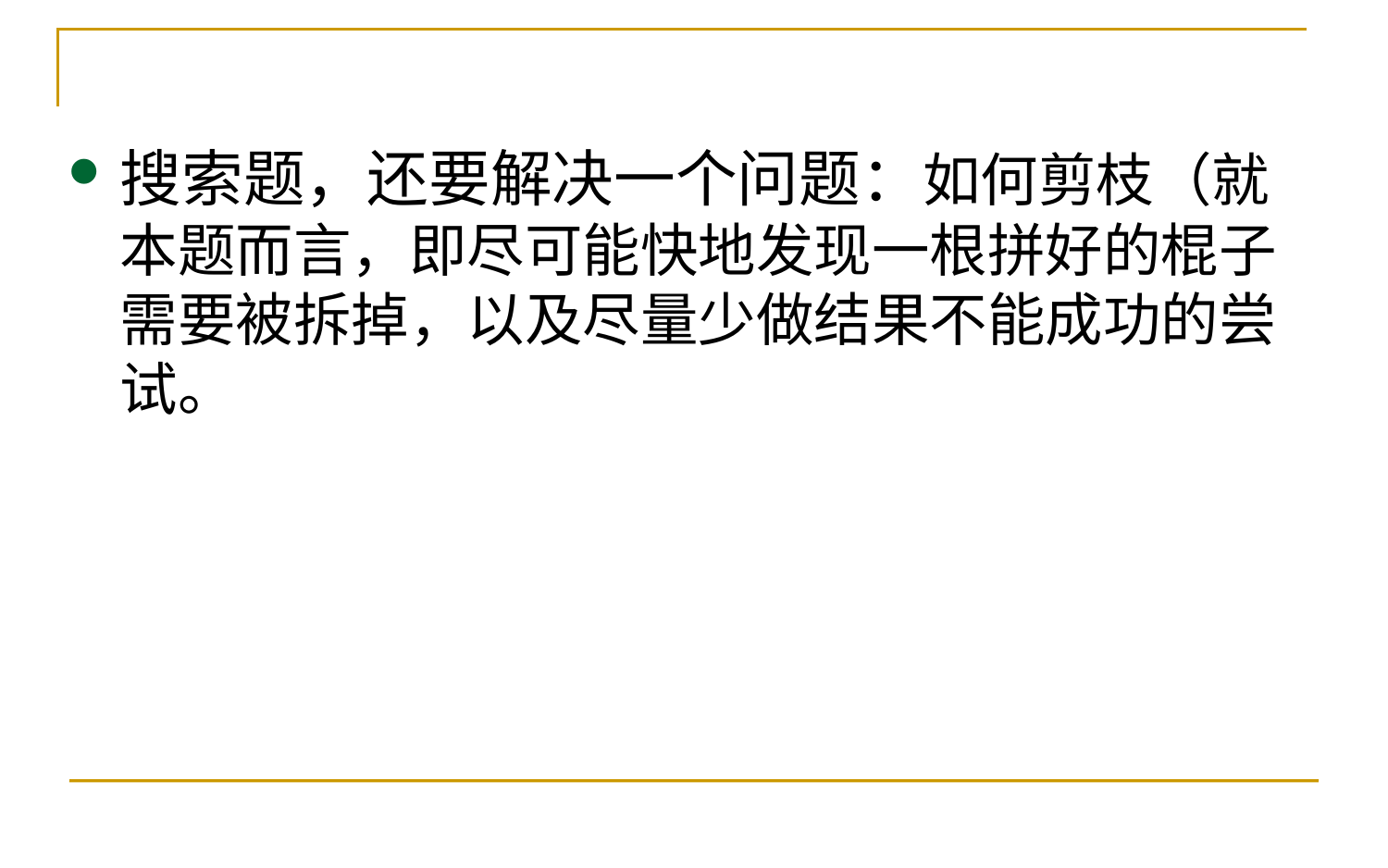

搜索题，还要解决一个问题：如何剪枝（就本题而言，即尽可能快地发现一根拼好的棍子需要被拆掉，以及尽量少做结果不能成功的尝试。